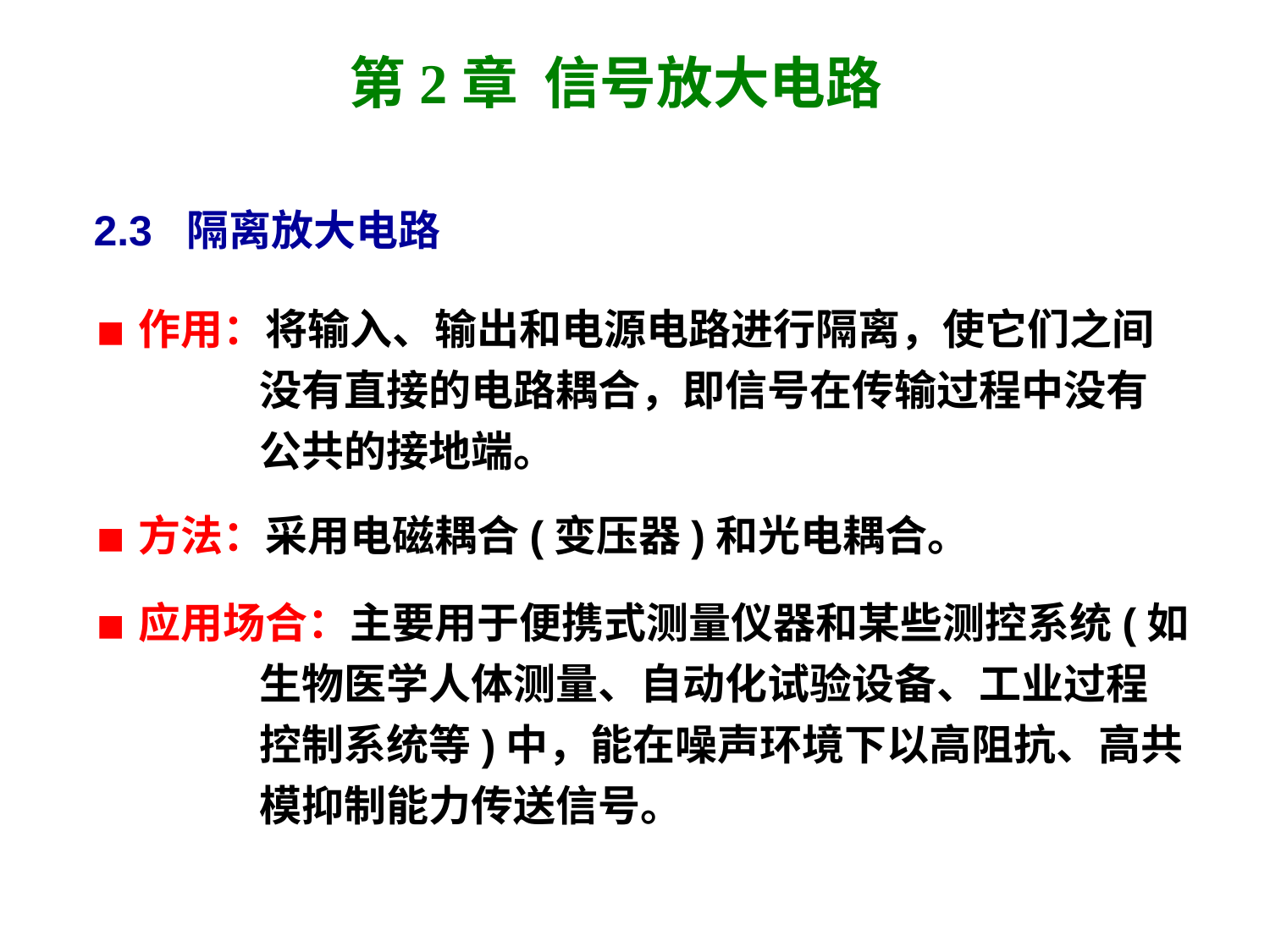

# 第2章  信号放大电路
  2.3  隔离放大电路
■ 作用：将输入、输出和电源电路进行隔离，使它们之间
                没有直接的电路耦合，即信号在传输过程中没有
                公共的接地端。
■ 方法：采用电磁耦合(变压器)和光电耦合。
■ 应用场合：主要用于便携式测量仪器和某些测控系统(如
                生物医学人体测量、自动化试验设备、工业过程
                控制系统等)中，能在噪声环境下以高阻抗、高共
                模抑制能力传送信号。